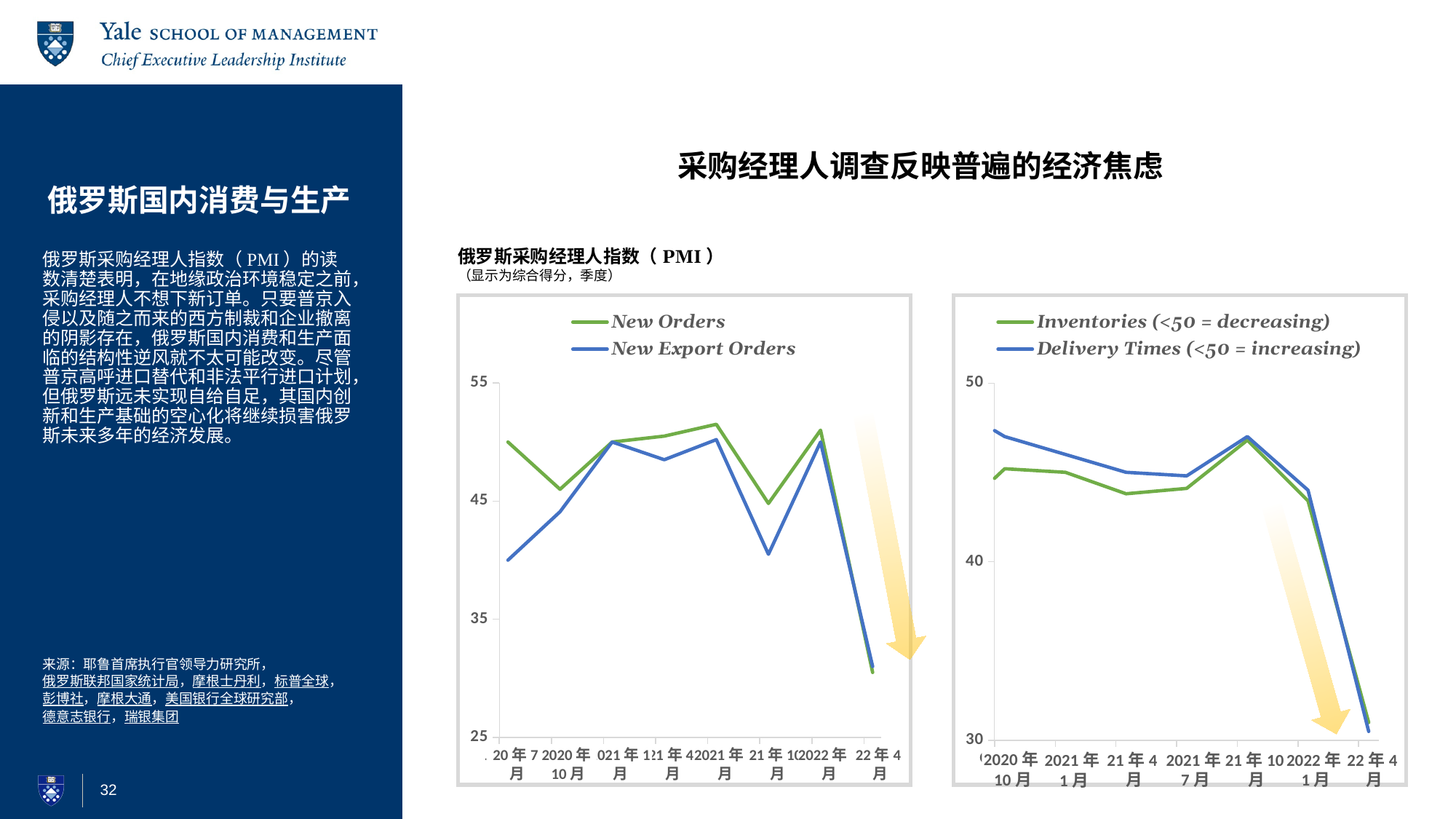

# 俄罗斯国内消费与生产
采购经理人调查反映普遍的经济焦虑
俄罗斯采购经理人指数（PMI）的读数清楚表明，在地缘政治环境稳定之前，采购经理人不想下新订单。只要普京入侵以及随之而来的西方制裁和企业撤离的阴影存在，俄罗斯国内消费和生产面临的结构性逆风就不太可能改变。尽管普京高呼进口替代和非法平行进口计划，但俄罗斯远未实现自给自足，其国内创新和生产基础的空心化将继续损害俄罗斯未来多年的经济发展。
俄罗斯采购经理人指数（PMI）
（显示为综合得分，季度）

### Chart

| Category | New Orders | New Export Orders |
|---|---|---|
| 44013 | 50.0 | 40.0 |
| 44105 | 46.0 | 44.1 |
| 44197 | 50.0 | 50.0 |
| 44287 | 50.5 | 48.5 |
| 44378 | 51.5 | 50.2 |
| 44470 | 44.8 | 40.5 |
| 44562 | 51.0 | 50.0 |
| 44652 | 30.5 | 31.0 |

### Chart

| Category | Inventories (<50 = decreasing) | Delivery Times (<50 = increasing) |
|---|---|---|
| 44013 | 42.0 | 49.0 |
| 44105 | 45.2 | 47.0 |
| 44197 | 45.0 | 46.0 |
| 44287 | 43.8 | 45.0 |
| 44378 | 44.1 | 44.8 |
| 44470 | 46.8 | 47.0 |
| 44562 | 43.4 | 44.0 |
| 44652 | 31.0 | 30.5 |

来源：耶鲁首席执行官领导力研究所，俄罗斯联邦国家统计局，摩根士丹利，标普全球，彭博社，摩根大通，美国银行全球研究部，德意志银行，瑞银集团
20年7月
2020年10月
2021年1月
21年4月
2021年7月
21年10月
2022年1月
22年4月
2020年10月
2021年7月
21年10月
2022年1月
22年4月
21年4月
2021年1月
32